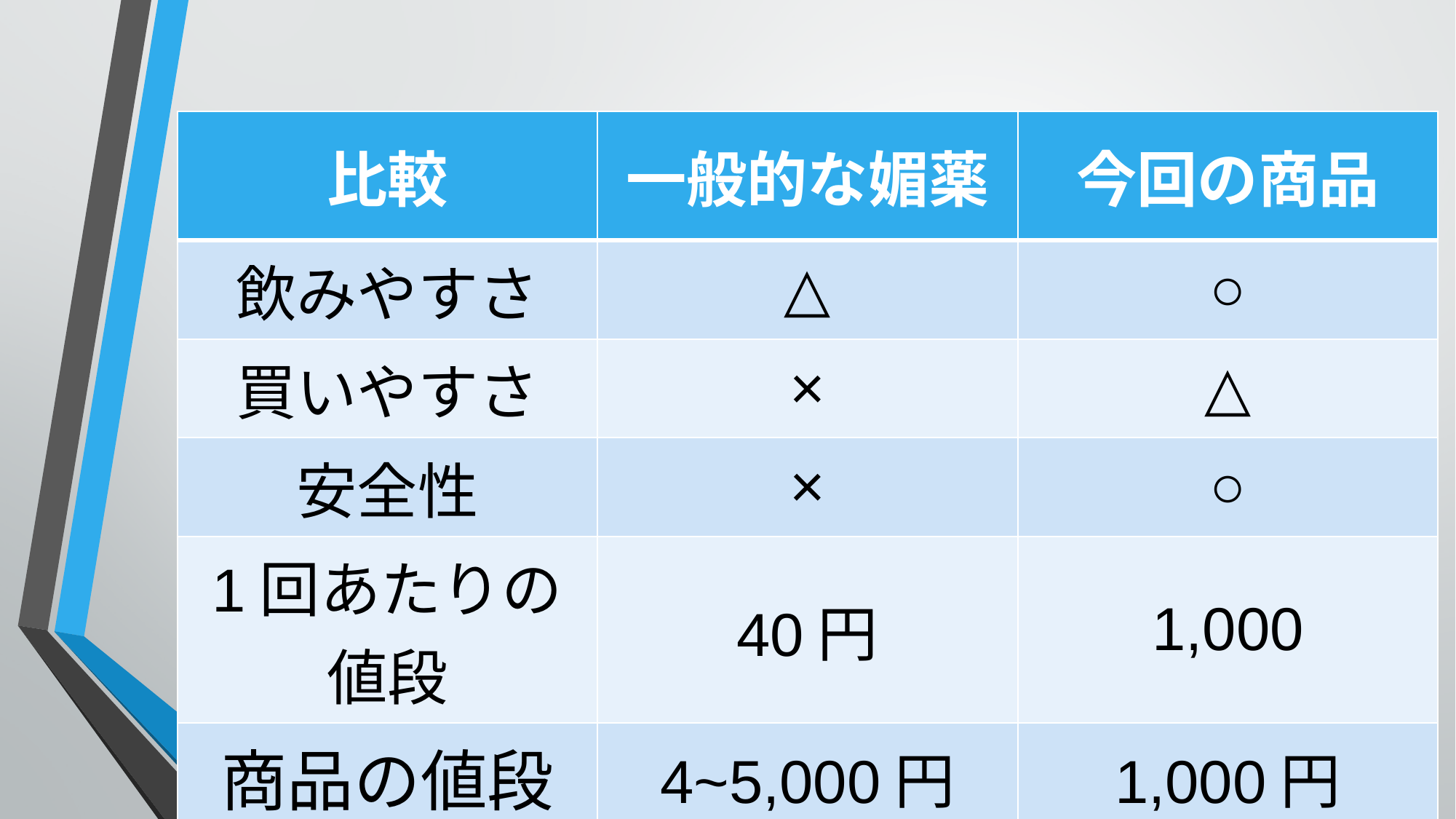

| 比較 | 一般的な媚薬 | 今回の商品 |
| --- | --- | --- |
| 飲みやすさ | △ | ○ |
| 買いやすさ | × | △ |
| 安全性 | × | ○ |
| 1回あたりの値段 | 40円 | 1,000 |
| 商品の値段 | 4~5,000円 | 1,000円 |